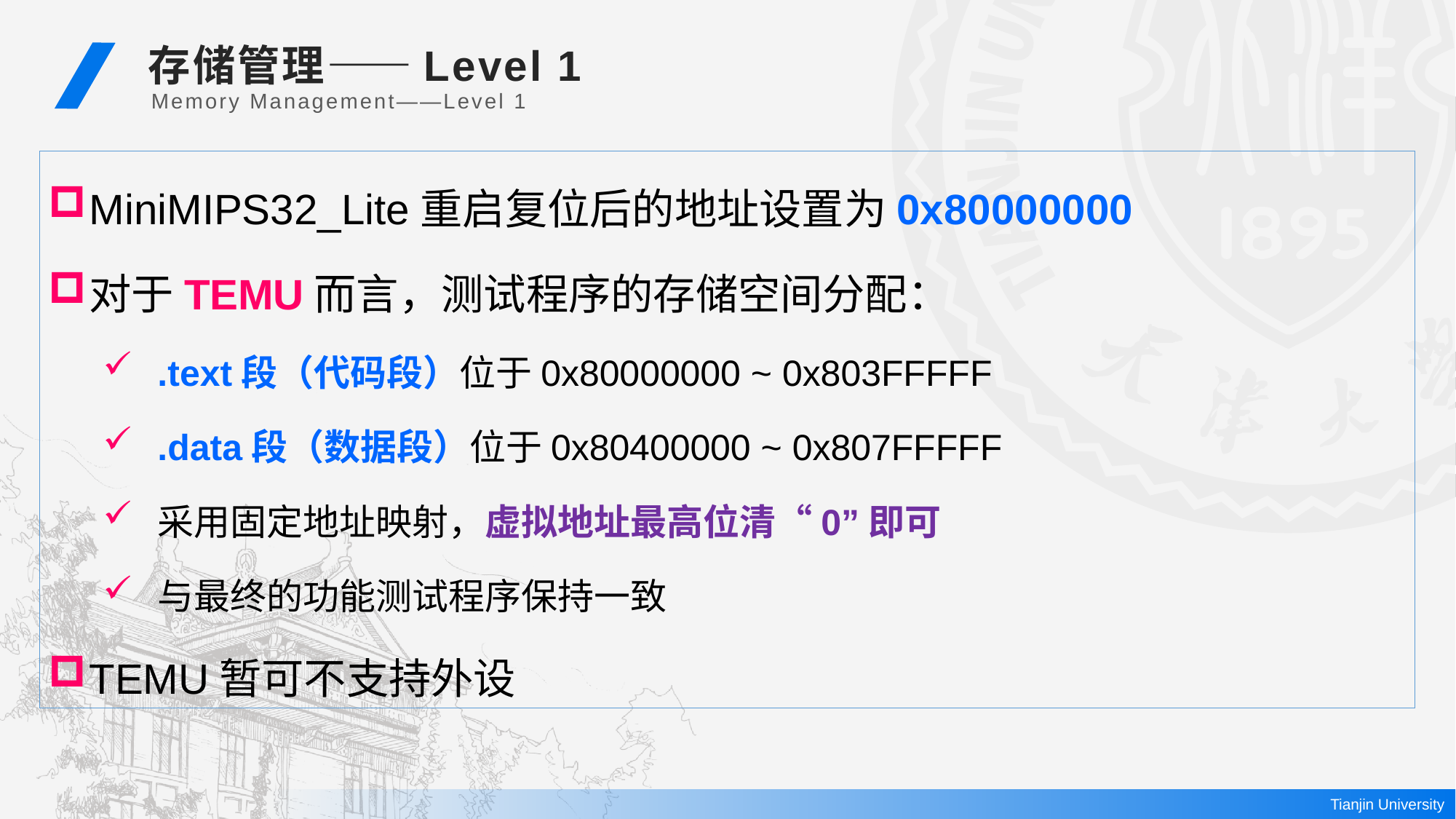

存储管理——Level 1
   Memory Management——Level 1
MiniMIPS32_Lite重启复位后的地址设置为0x80000000
对于TEMU而言，测试程序的存储空间分配：
.text段（代码段）位于0x80000000 ~ 0x803FFFFF
.data段（数据段）位于0x80400000 ~ 0x807FFFFF
采用固定地址映射，虚拟地址最高位清“0”即可
与最终的功能测试程序保持一致
TEMU暂可不支持外设